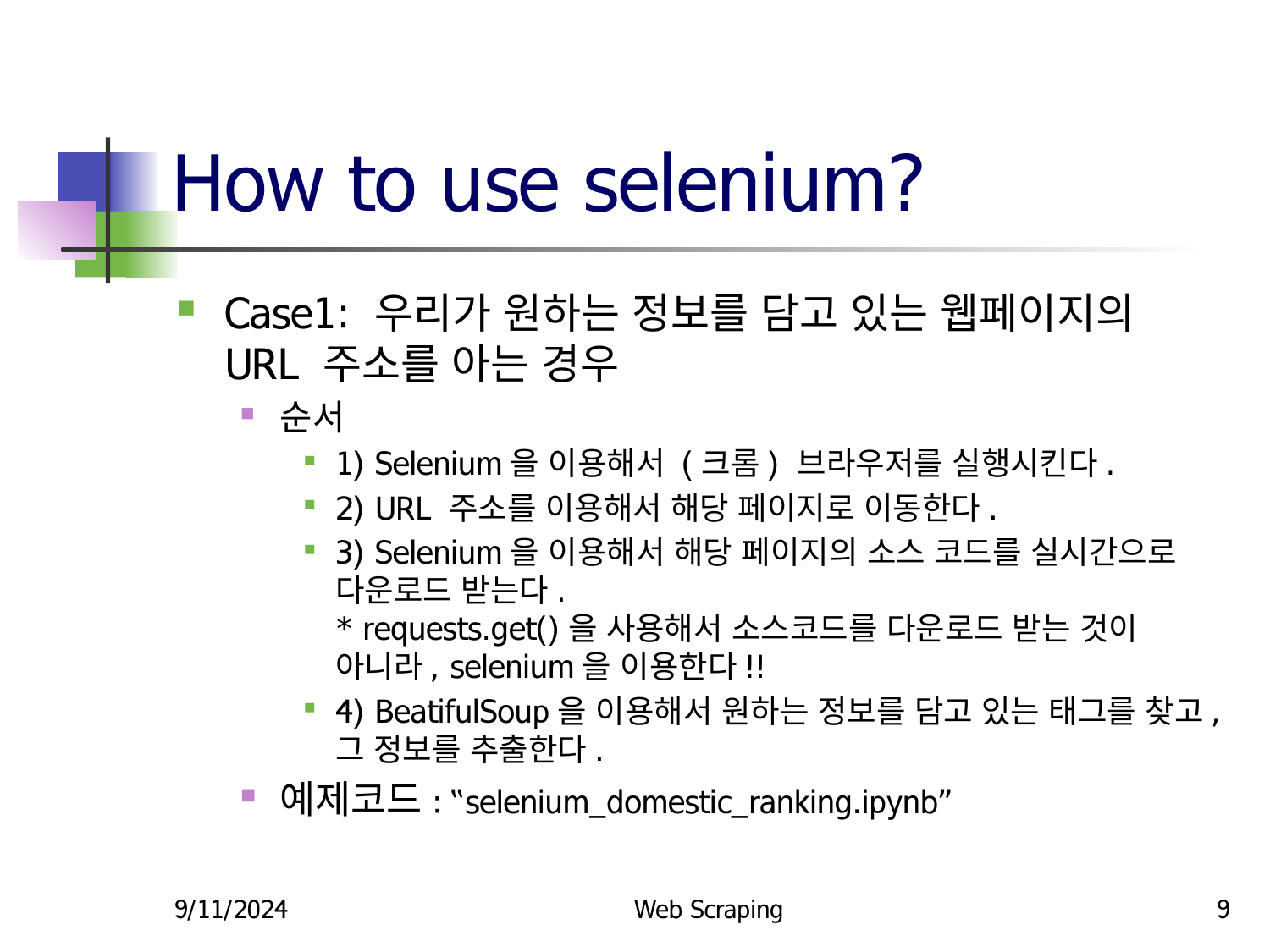

# How to use selenium?
Case1: 우리가 원하는 정보를 담고 있는 웹페이지의 URL 주소를 아는 경우
순서
1) Selenium을 이용해서 (크롬) 브라우저를 실행시킨다.
2) URL 주소를 이용해서 해당 페이지로 이동한다.
3) Selenium을 이용해서 해당 페이지의 소스 코드를 실시간으로 다운로드 받는다.
* requests.get()을 사용해서 소스코드를 다운로드 받는 것이 아니라, selenium을 이용한다!!
4) BeatifulSoup을 이용해서 원하는 정보를 담고 있는 태그를 찾고, 그 정보를 추출한다.
예제코드: “selenium_domestic_ranking.ipynb”
9/11/2024
Web Scraping
9